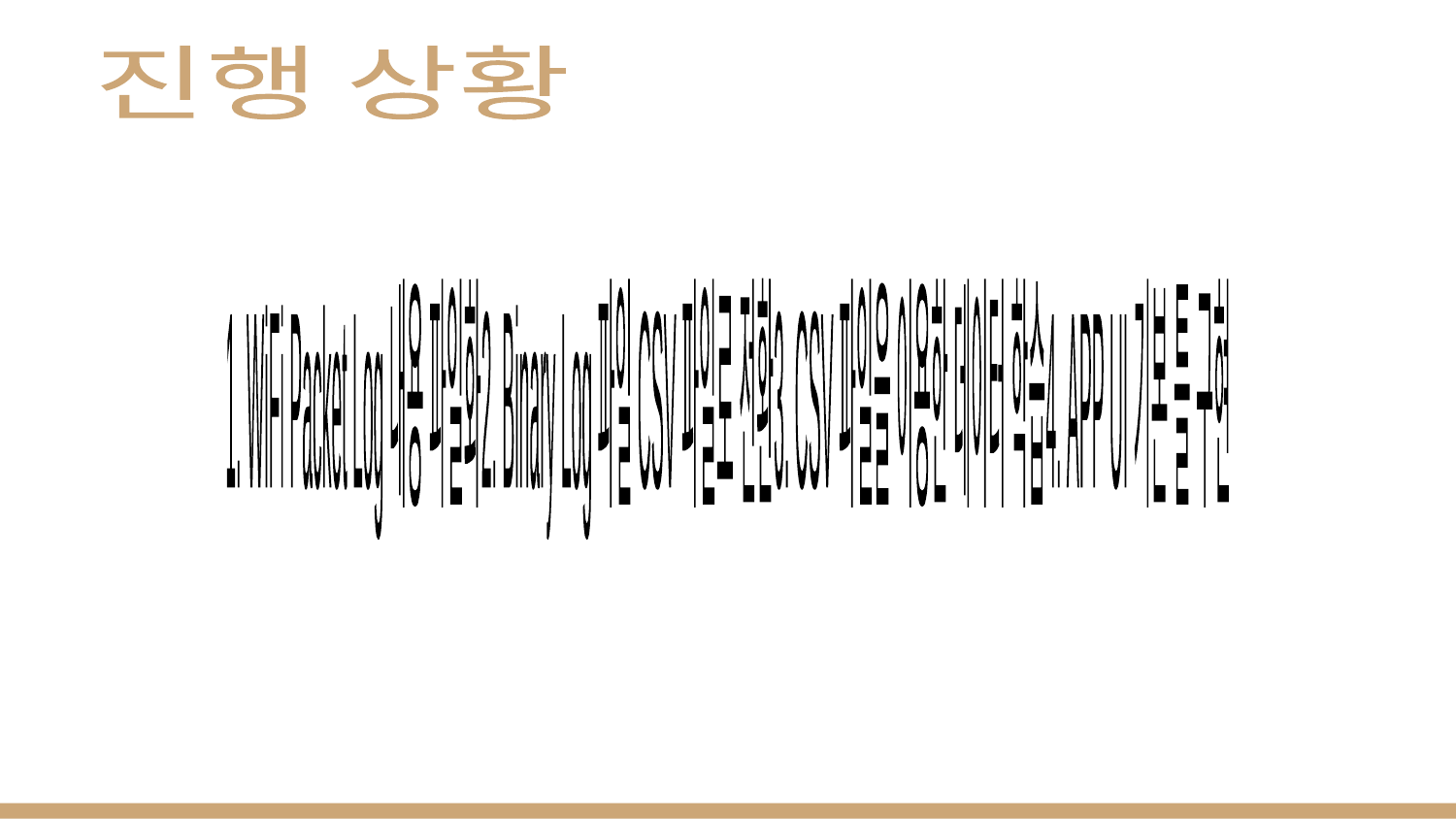

진행 상황
1. WiFi Packet Log 내용 파일화
2. Binary Log 파일 CSV 파일로 전환
3. CSV 파일을 이용한 데이터 학습
4. APP UI 기본 틀 구현